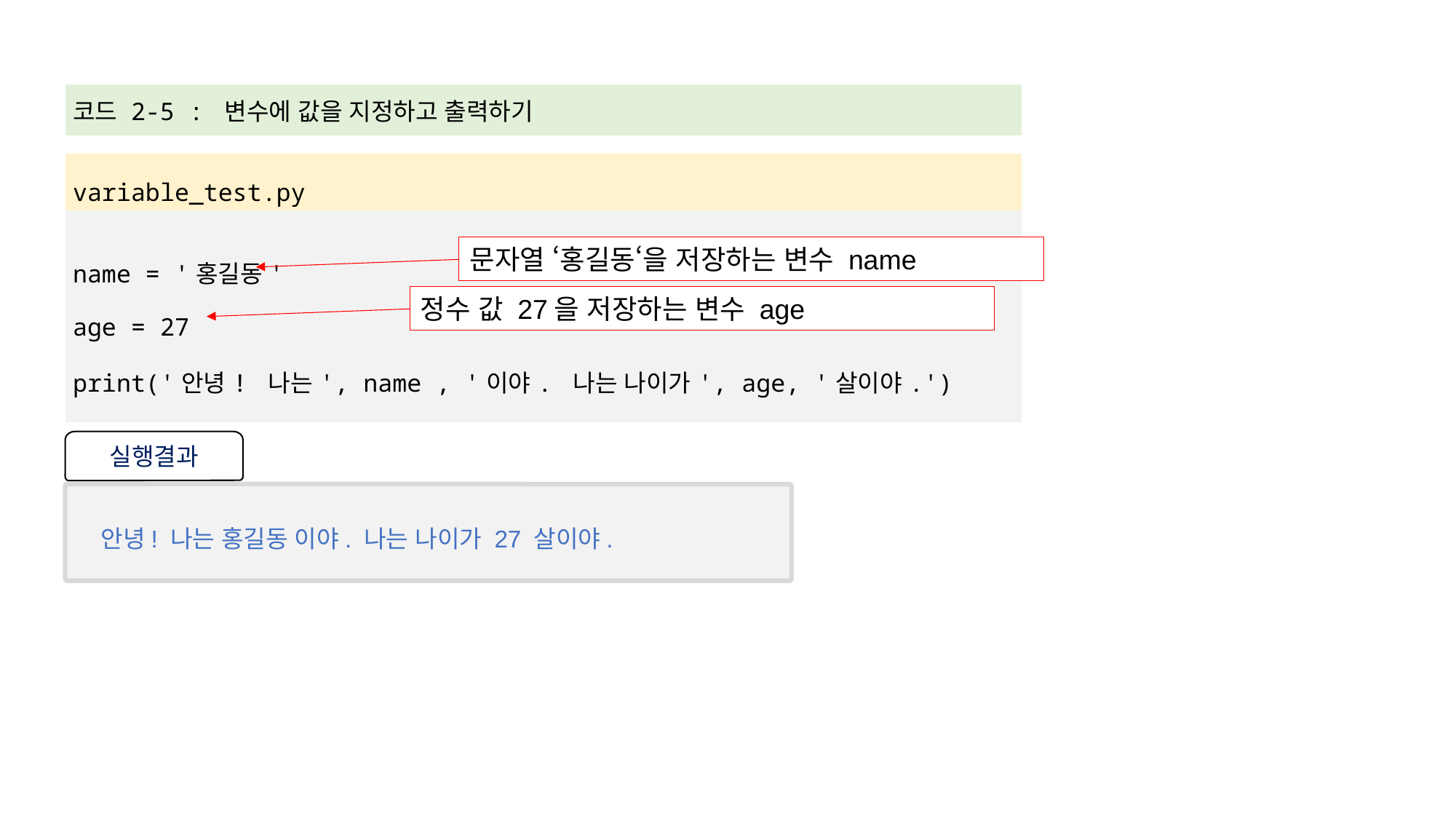

| 코드 2-5 : 변수에 값을 지정하고 출력하기 |
| --- |
|  |
| variable\_test.py |
| name = '홍길동' age = 27 print('안녕! 나는', name , '이야. 나는 나이가', age, '살이야.') |
문자열 ‘홍길동‘을 저장하는 변수 name
정수 값 27을 저장하는 변수 age
실행결과

안녕! 나는 홍길동 이야. 나는 나이가 27 살이야.